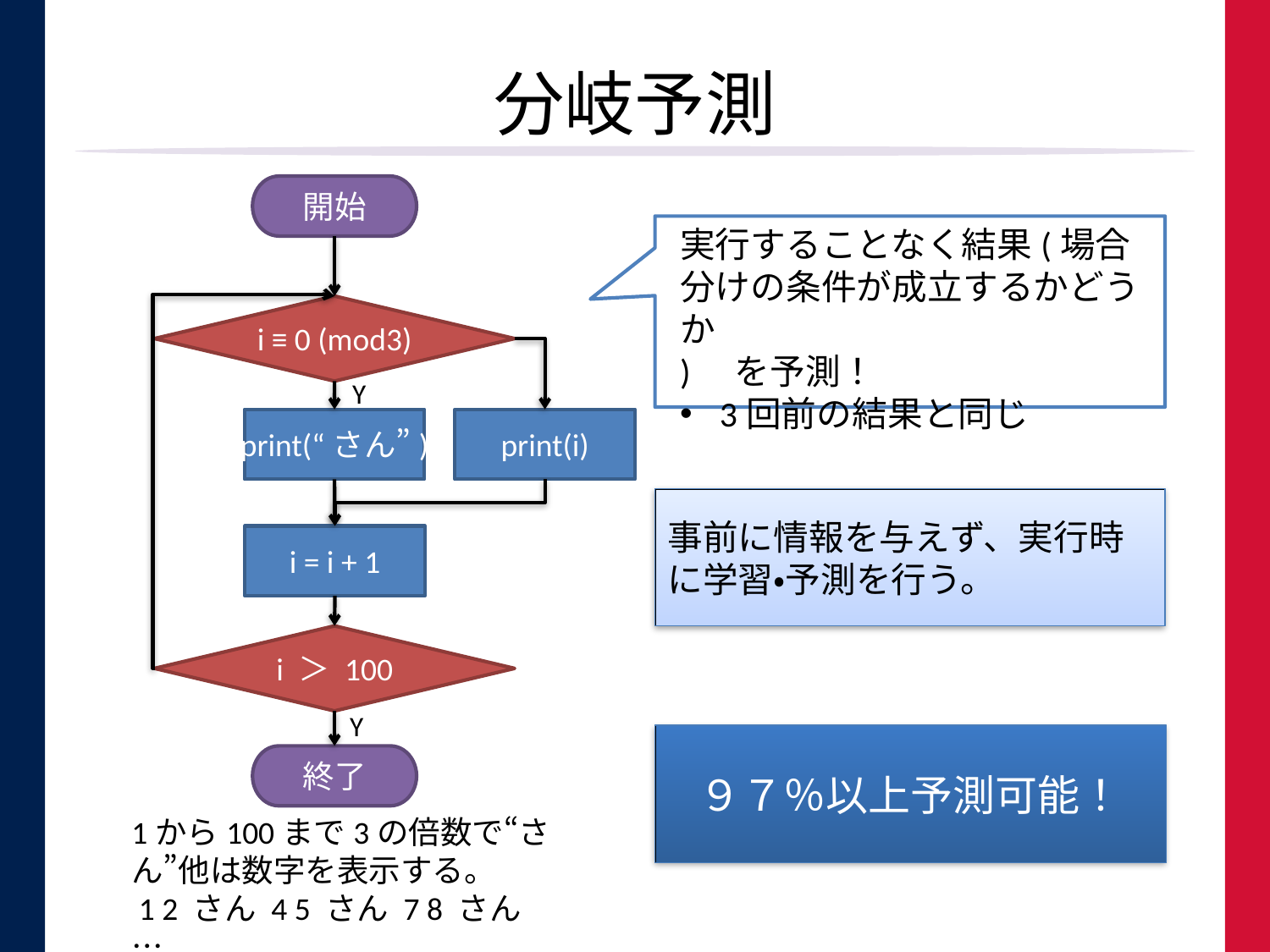

# 分岐予測
開始
実行することなく結果(場合分けの条件が成立するかどうか
)　を予測！
3回前の結果と同じ
i ≡ 0 (mod3)
Y
print(“さん”)
print(i)
事前に情報を与えず、実行時に学習・予測を行う。
i = i + 1
i ＞ 100
Y
９７％以上予測可能！
終了
1から100まで3の倍数で“さん”他は数字を表示する。
 1 2 さん 4 5 さん 7 8 さん…